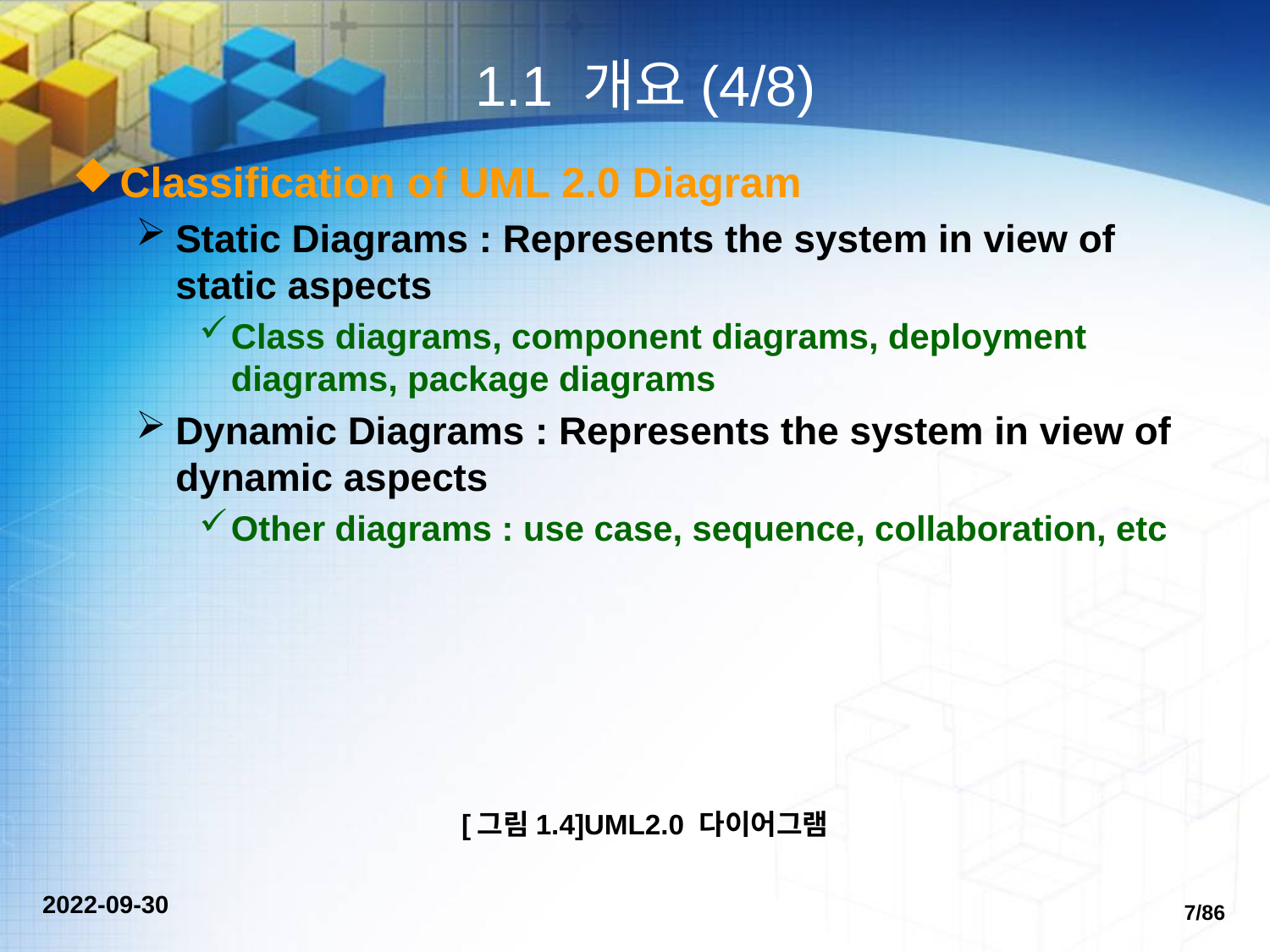

# 1.1 개요(4/8)
Classification of UML 2.0 Diagram
Static Diagrams : Represents the system in view of static aspects
Class diagrams, component diagrams, deployment diagrams, package diagrams
Dynamic Diagrams : Represents the system in view of dynamic aspects
Other diagrams : use case, sequence, collaboration, etc

[그림1.4]UML2.0 다이어그램
2022-09-30
7/86